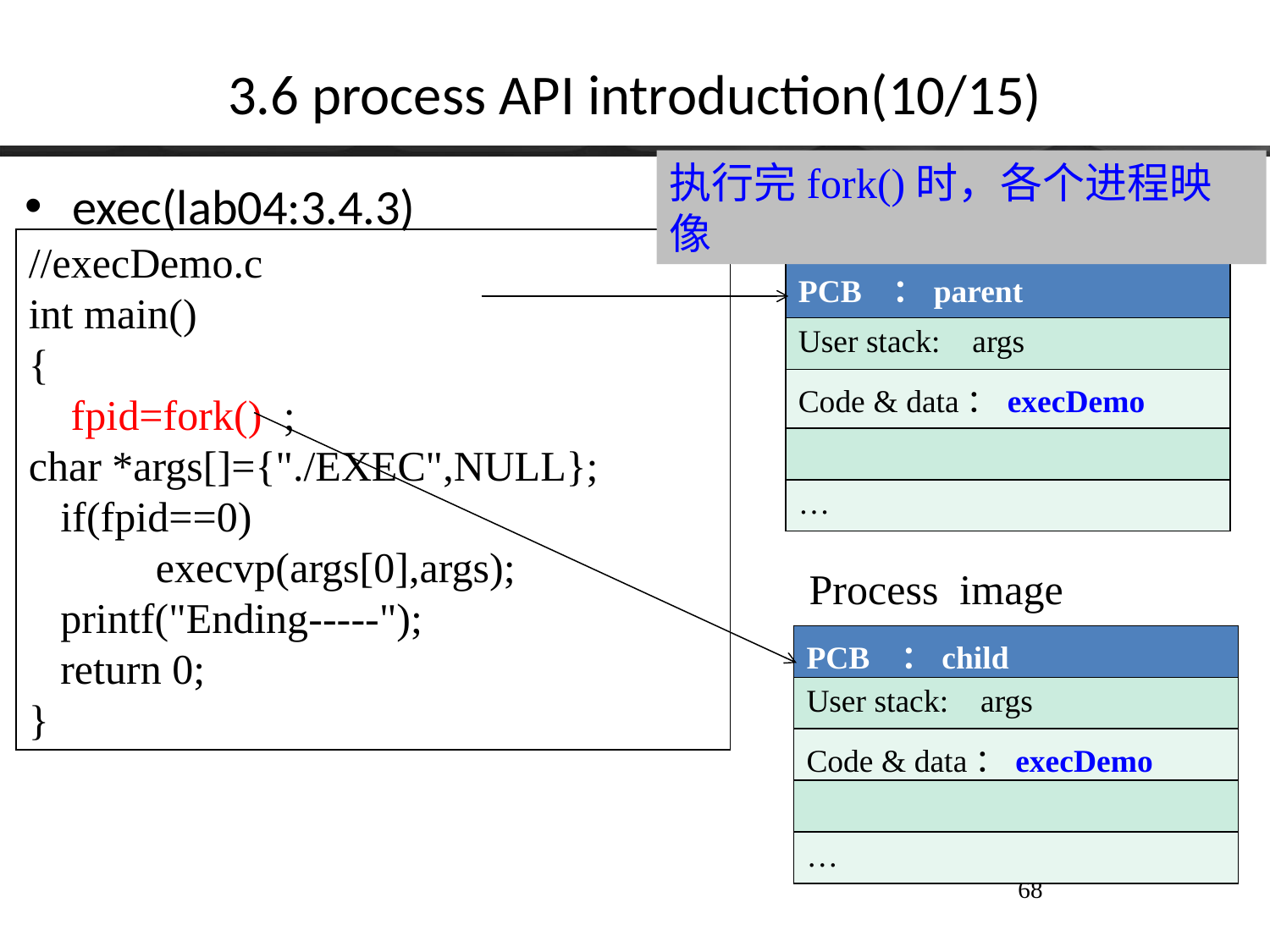

# 3.6 process API introduction(10/15)
执行完fork()时，各个进程映像
exec(lab04:3.4.3)
Process  image
//execDemo.c
int main()
{
    fpid=fork()  ;
char *args[]={"./EXEC",NULL};
   if(fpid==0)
	execvp(args[0],args);
   printf("Ending-----");
   return 0;
}
| PCB ：parent |
| --- |
| User stack: args |
| Code & data：execDemo |
|  |
| … |
Process  image
| PCB ：child |
| --- |
| User stack: args |
| Code & data：execDemo |
|  |
| … |
68